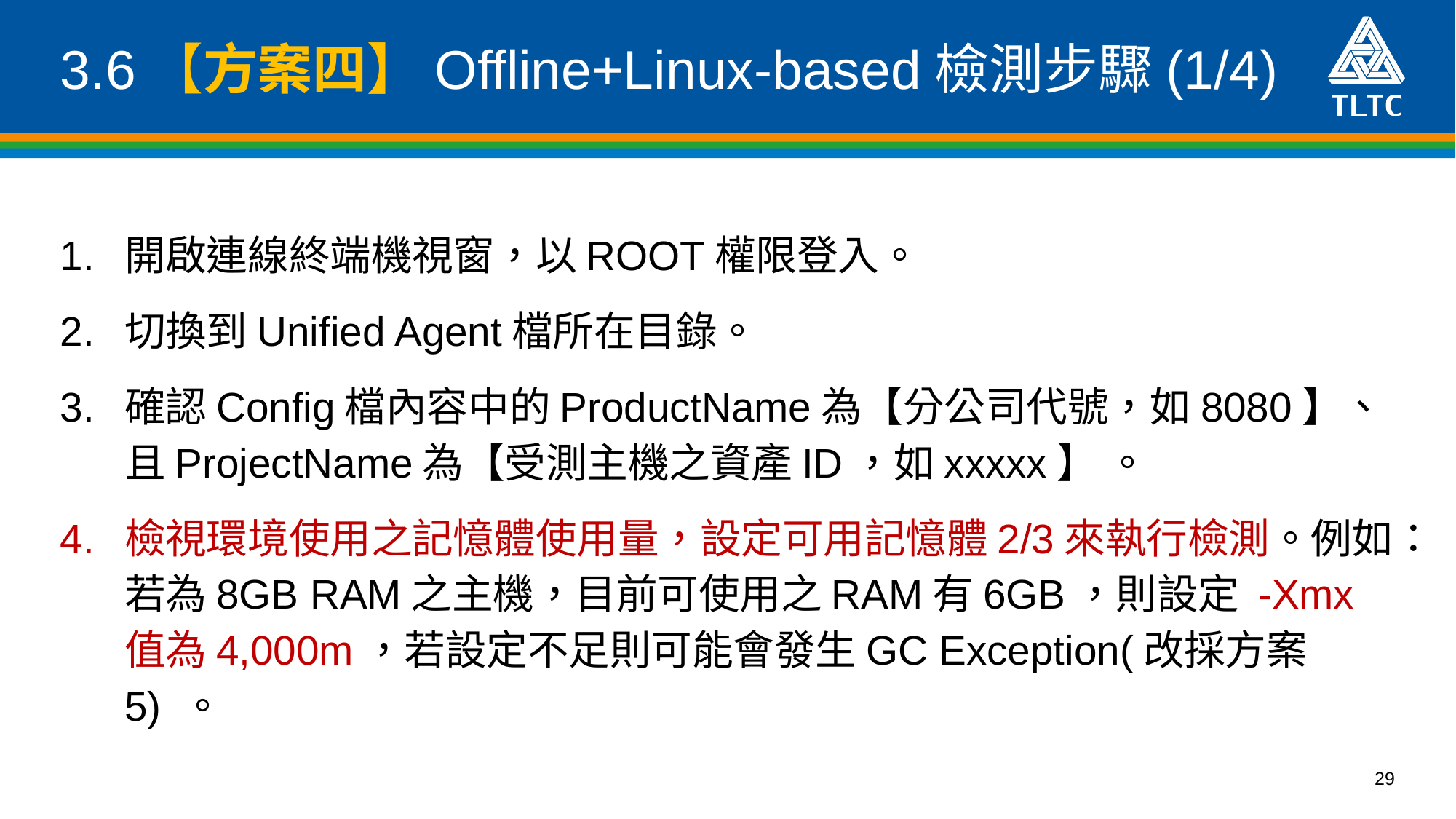

# 3.6【方案四】Offline+Linux-based檢測步驟(1/4)
開啟連線終端機視窗，以ROOT權限登入。
切換到Unified Agent檔所在目錄。
確認Config檔內容中的ProductName為【分公司代號，如8080】、且ProjectName為【受測主機之資產ID，如xxxxx】 。
檢視環境使用之記憶體使用量，設定可用記憶體2/3來執行檢測。例如：若為8GB RAM之主機，目前可使用之RAM有6GB，則設定 -Xmx值為4,000m，若設定不足則可能會發生GC Exception(改採方案5) 。

29